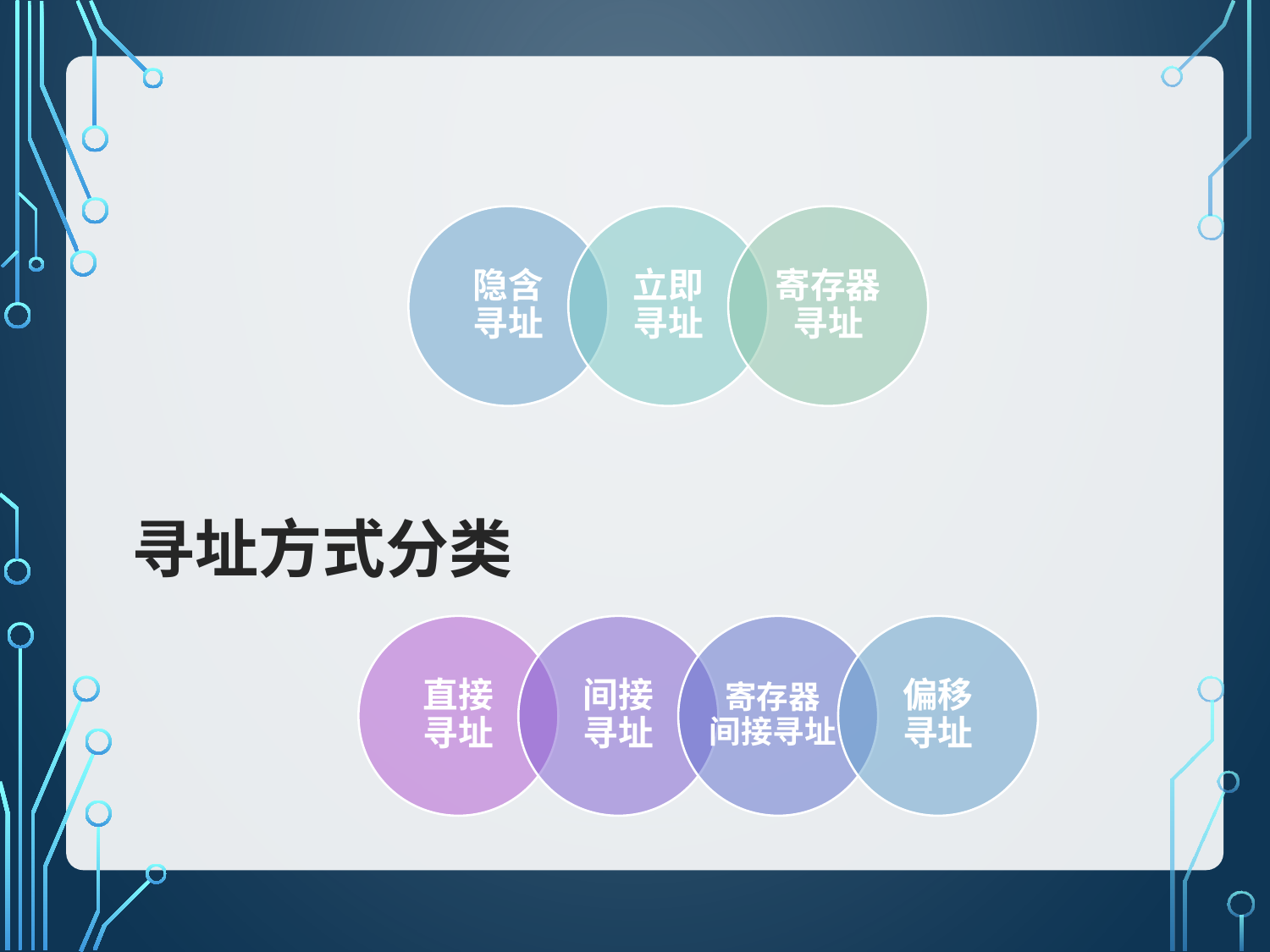

# 寻址方式分类
隐含
寻址
立即
寻址
寄存器寻址
直接
寻址
间接
寻址
寄存器
间接寻址
偏移
寻址